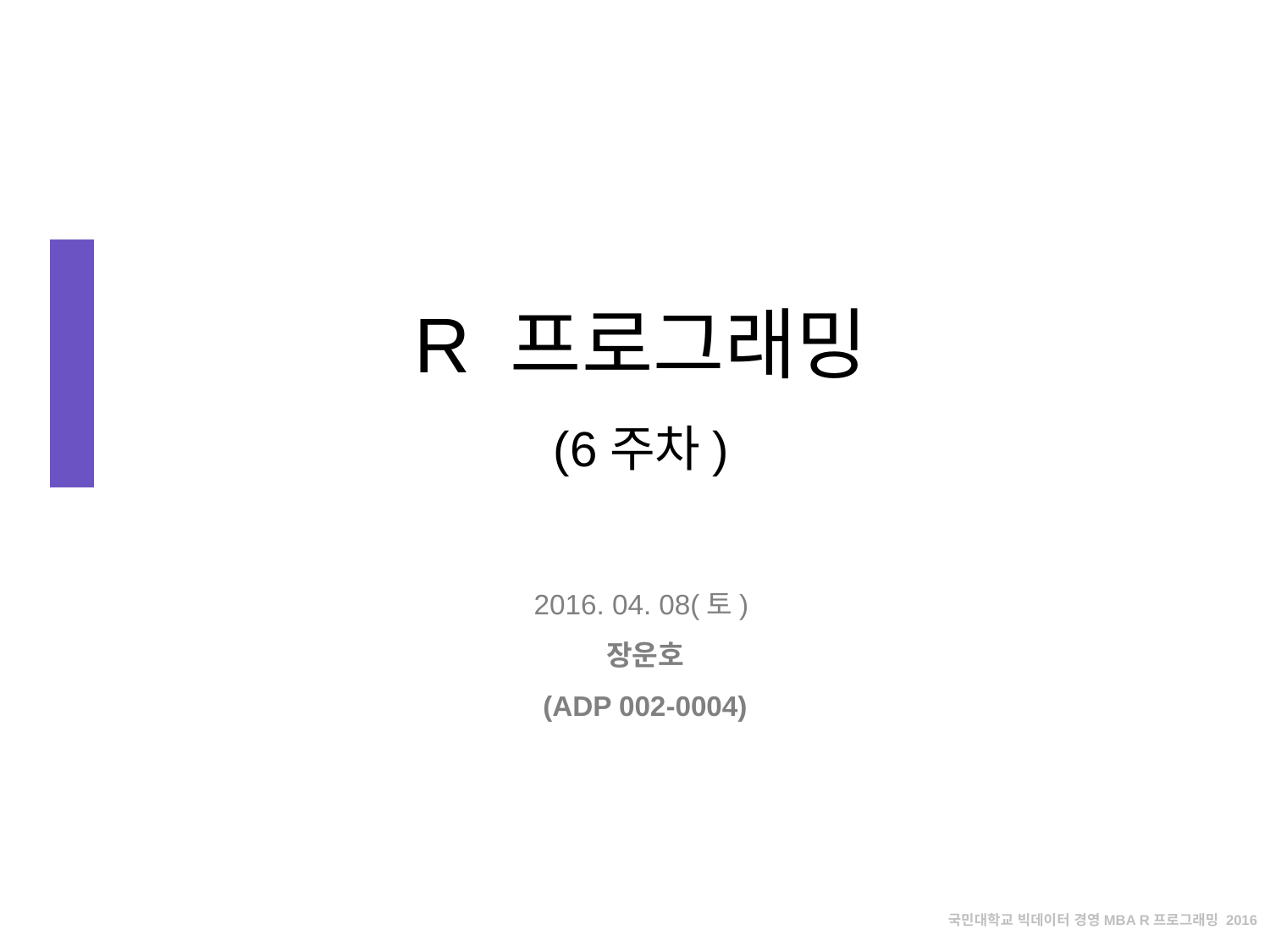

# R 프로그래밍 (6주차)
2016. 04. 08(토)
장운호
(ADP 002-0004)